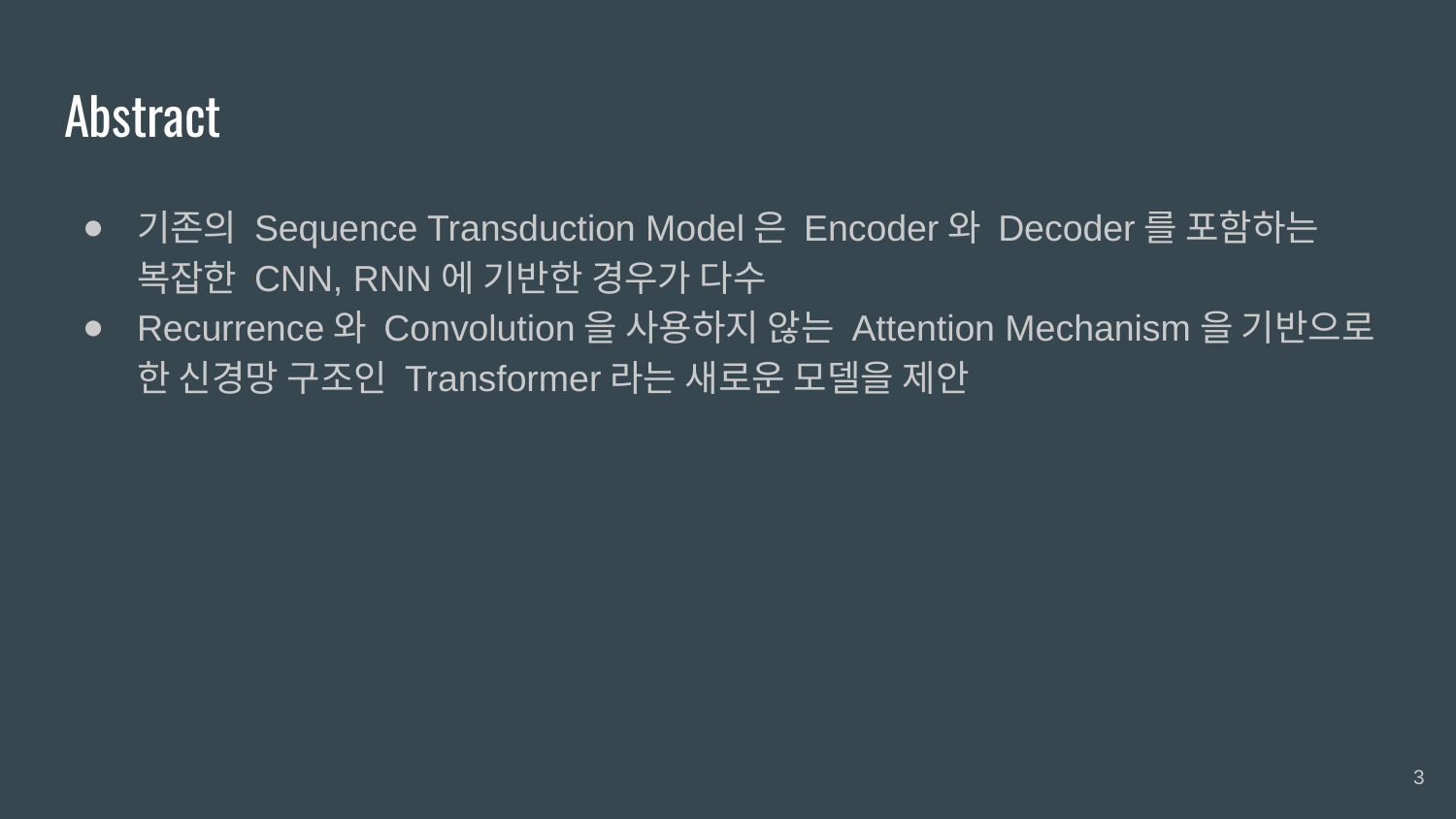

# Abstract
기존의 Sequence Transduction Model은 Encoder와 Decoder를 포함하는 복잡한 CNN, RNN에 기반한 경우가 다수
Recurrence와 Convolution을 사용하지 않는 Attention Mechanism을 기반으로 한 신경망 구조인 Transformer라는 새로운 모델을 제안

3